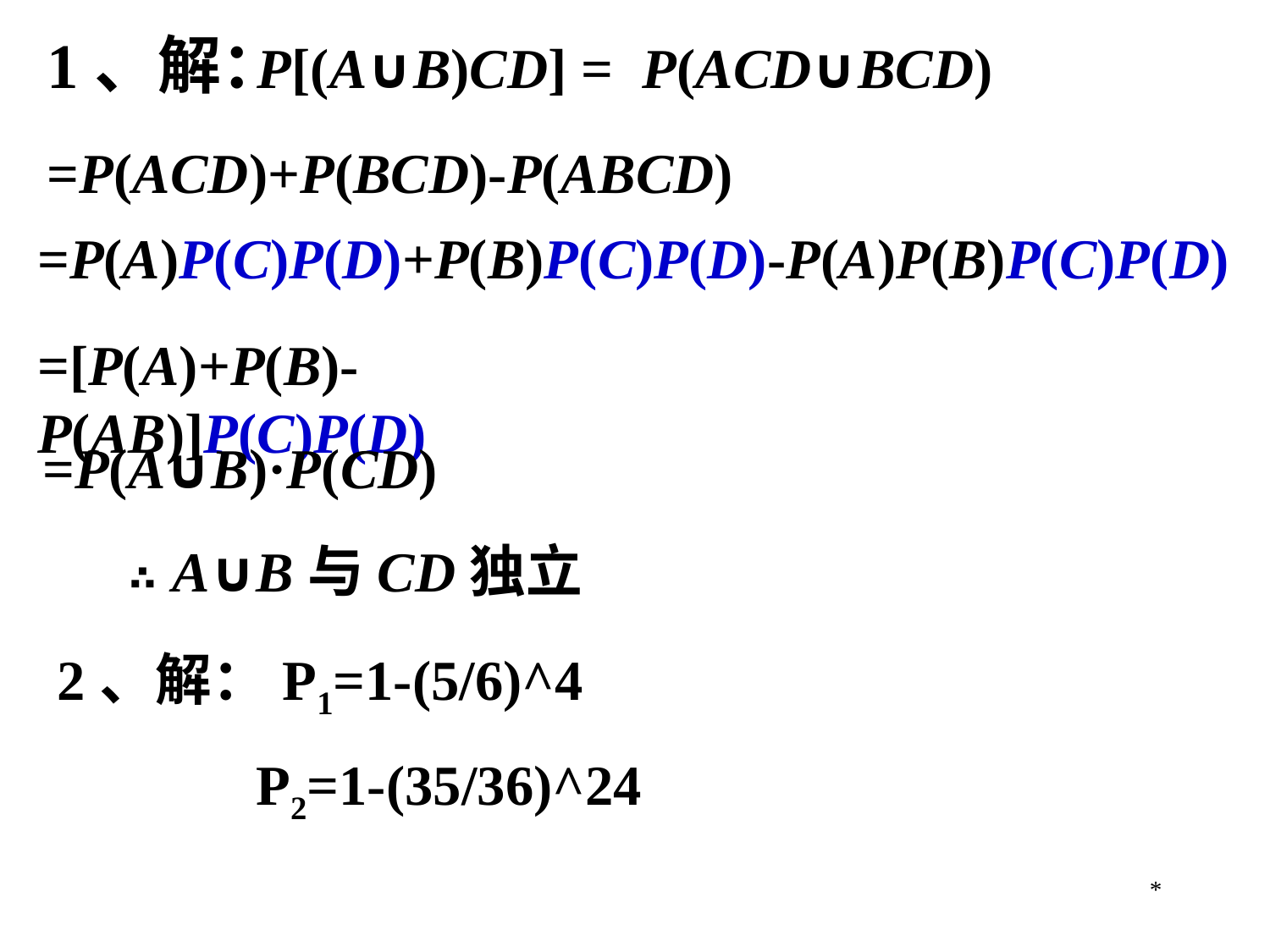

1、解：
P[(A∪B)CD] =
P(ACD∪BCD)
=P(ACD)+P(BCD)-P(ABCD)
=P(A)P(C)P(D)+P(B)P(C)P(D)-P(A)P(B)P(C)P(D)
=[P(A)+P(B)-P(AB)]P(C)P(D)
=P(A∪B)·P(CD)
∴ A∪B与CD独立
2、解：P1=1-(5/6)^4
              P2=1-(35/36)^24
*